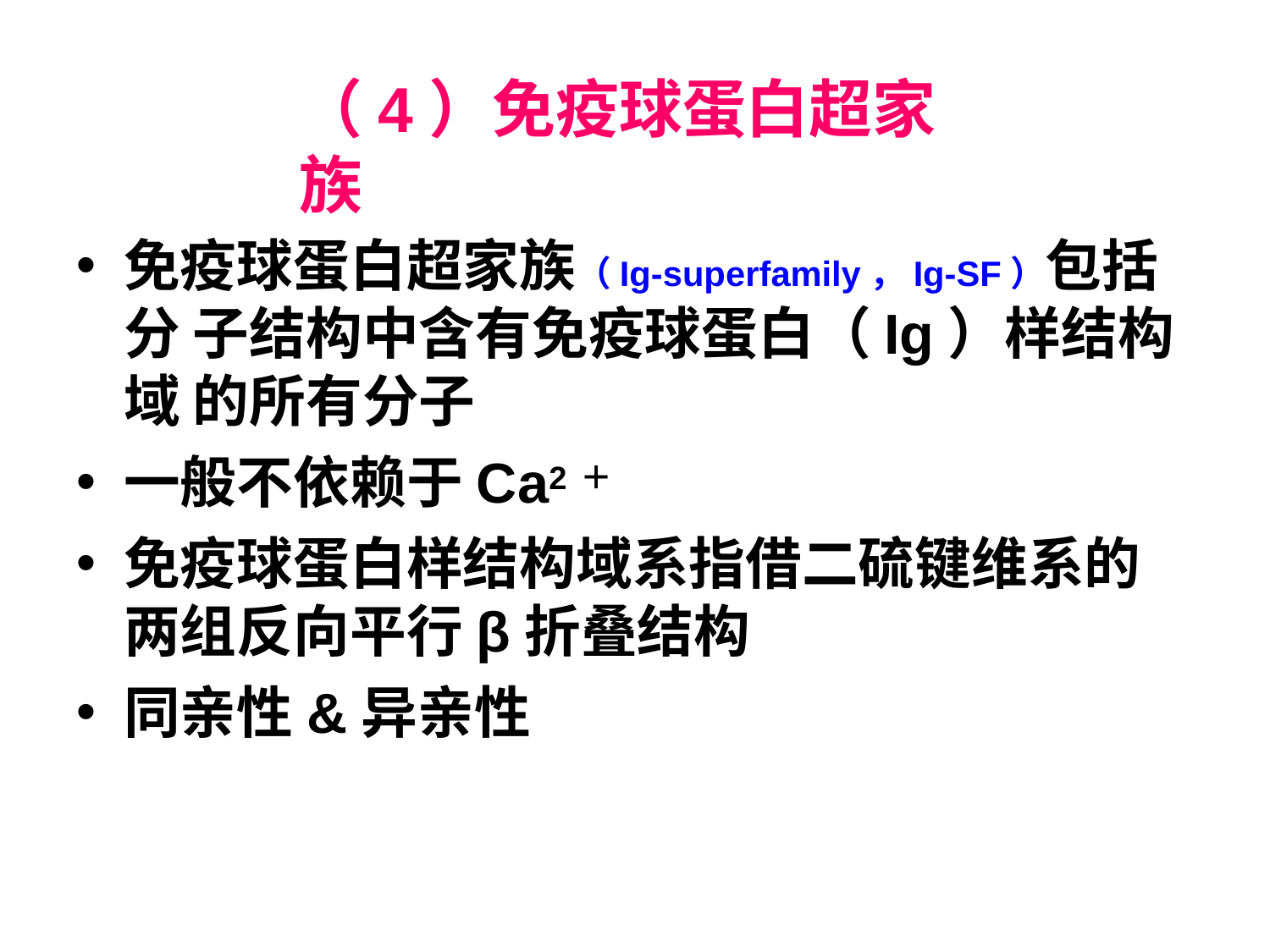

# （4）免疫球蛋白超家族
免疫球蛋白超家族（Ig-superfamily，Ig-SF）包括分 子结构中含有免疫球蛋白（Ig）样结构域 的所有分子
一般不依赖于Ca2＋
免疫球蛋白样结构域系指借二硫键维系的 两组反向平行β折叠结构
同亲性&异亲性